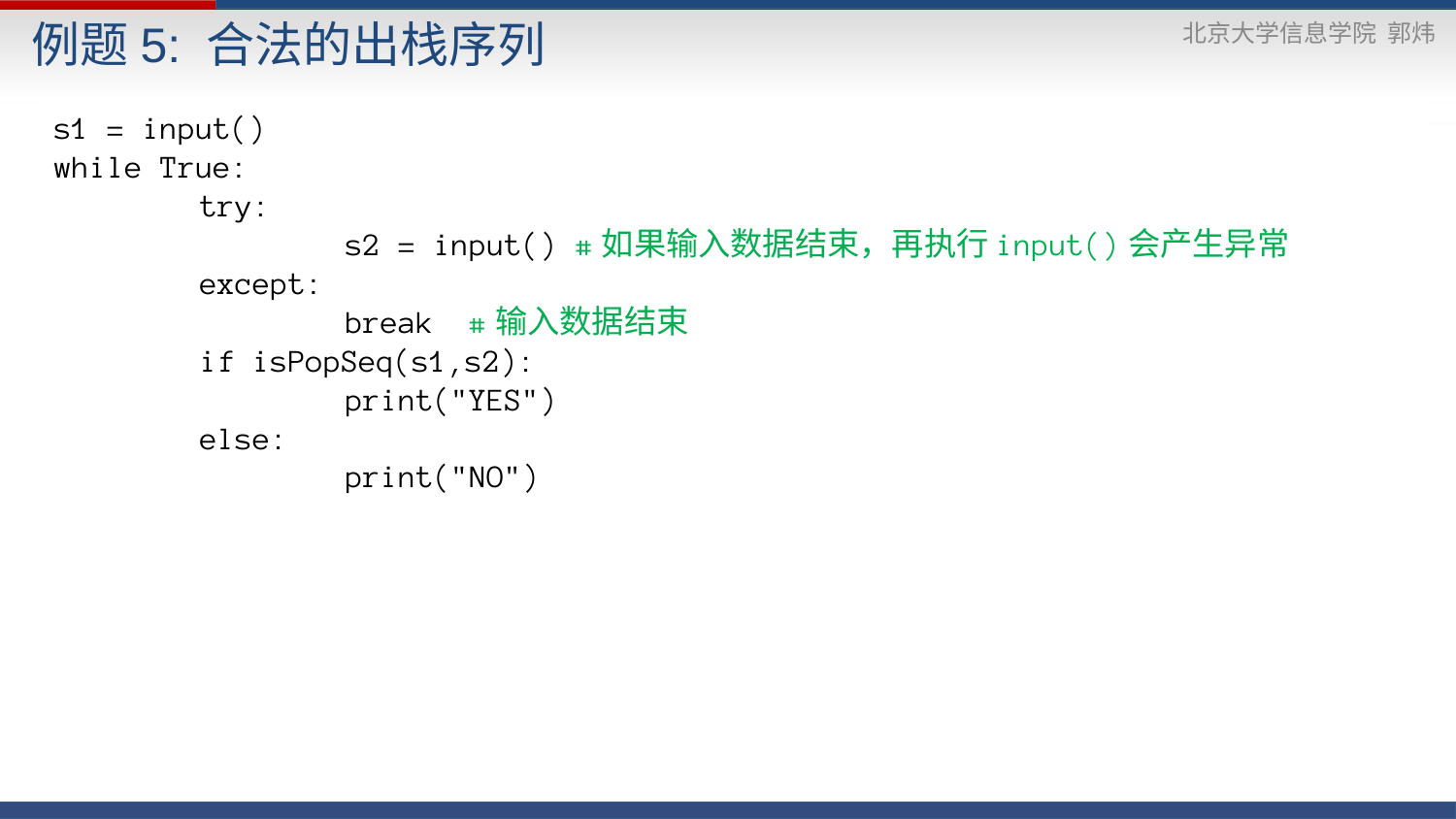

例题5: 合法的出栈序列
s1 = input()
while True:
	try:
		s2 = input() #如果输入数据结束，再执行input()会产生异常
	except:
		break  #输入数据结束
	if isPopSeq(s1,s2):
		print("YES")
	else:
		print("NO")